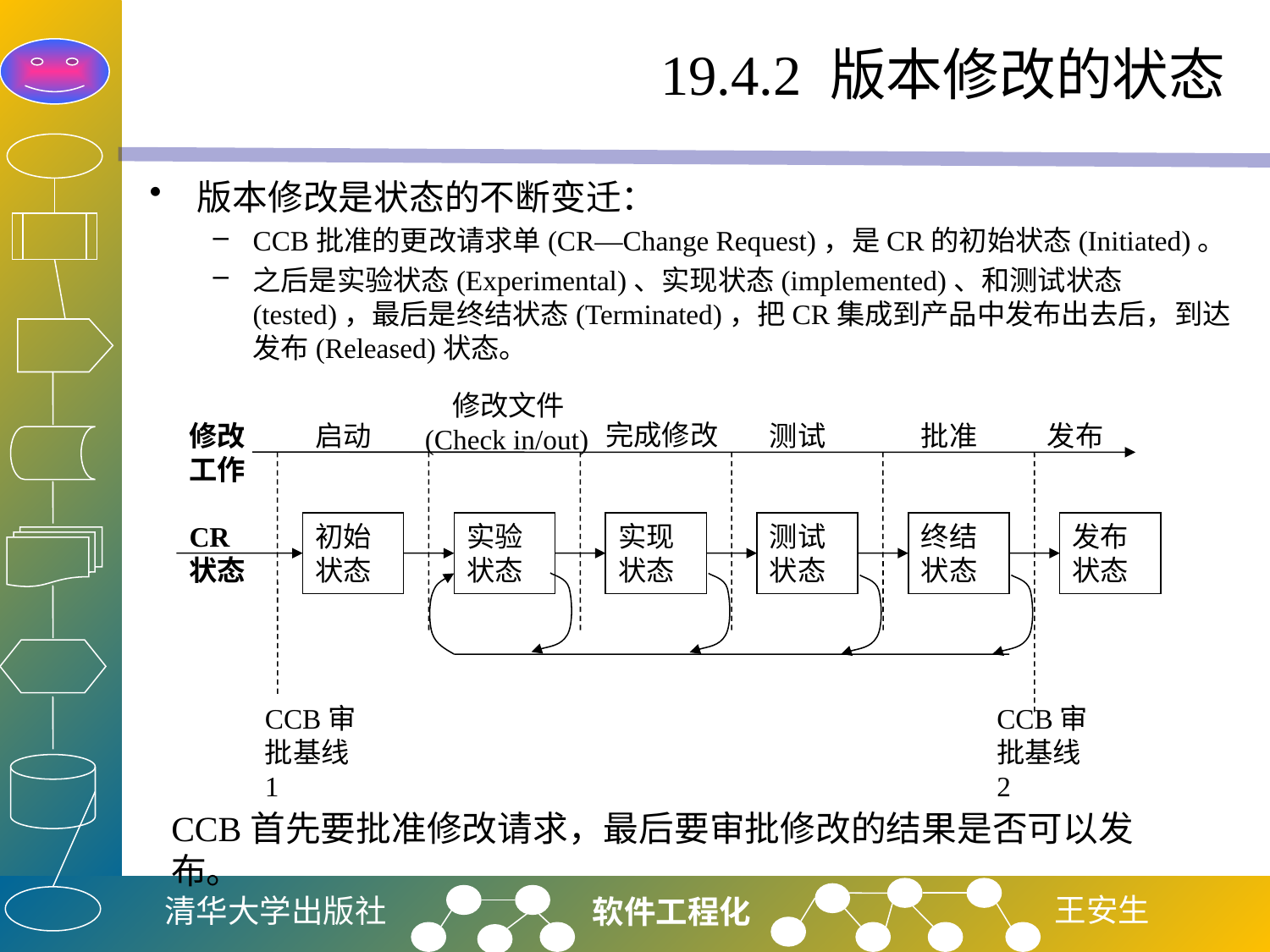

# 19.4.2 版本修改的状态
版本修改是状态的不断变迁：
CCB批准的更改请求单(CR—Change Request)，是CR的初始状态(Initiated)。
之后是实验状态(Experimental)、实现状态(implemented)、和测试状态(tested)，最后是终结状态(Terminated)，把CR集成到产品中发布出去后，到达发布(Released)状态。
修改文件
(Check in/out)

完成修改
修改
工作
启动
测试
批准
发布

CR
状态
初始
状态
实验
状态

实现
状态

测试
状态

终结
状态

发布
状态

CCB审批基线1
CCB审批基线2
CCB首先要批准修改请求，最后要审批修改的结果是否可以发布。